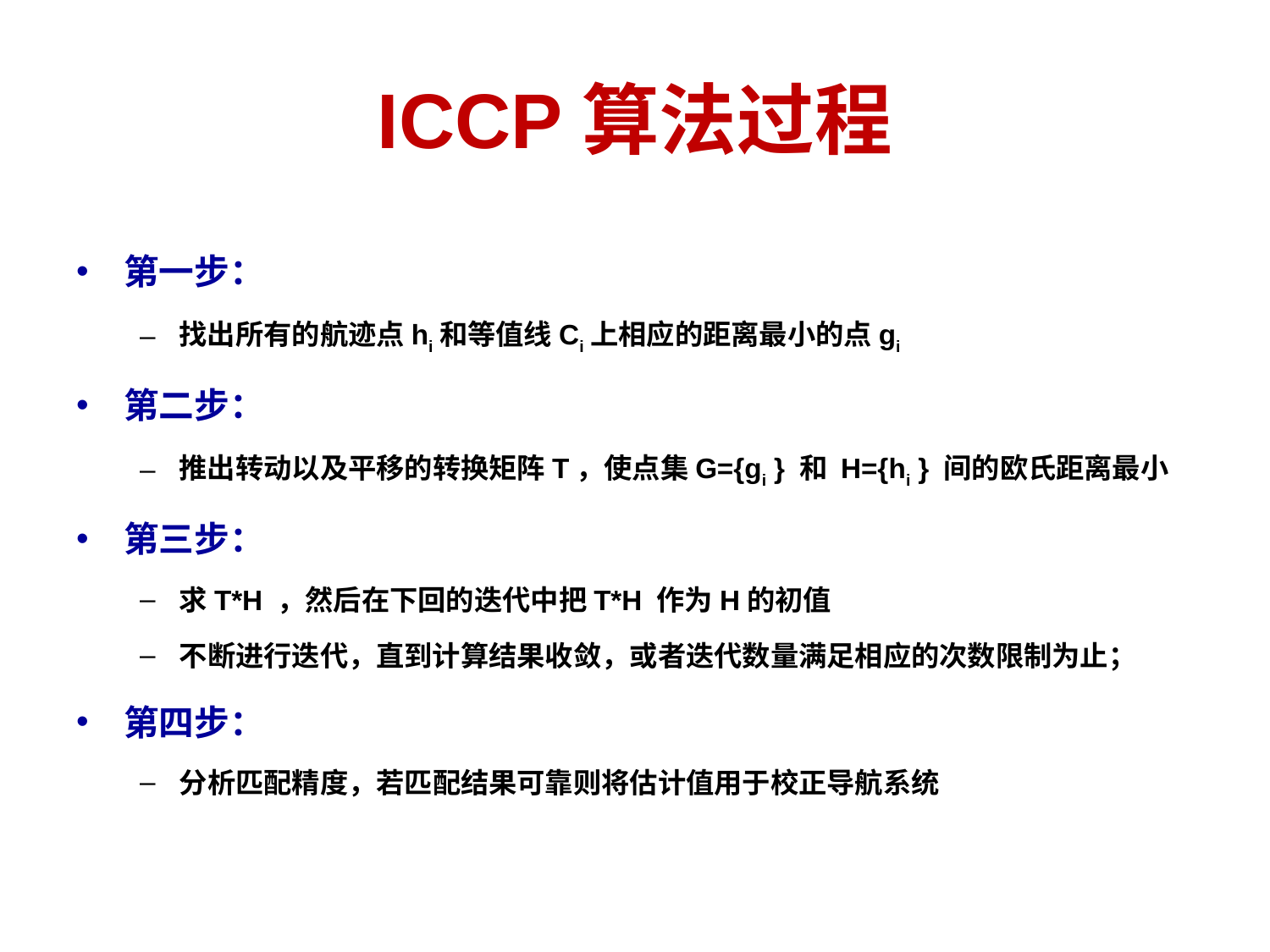

# ICCP算法过程
第一步：
找出所有的航迹点hi和等值线Ci上相应的距离最小的点gi
第二步：
推出转动以及平移的转换矩阵T，使点集G={gi } 和 H={hi } 间的欧氏距离最小
第三步：
求T*H ，然后在下回的迭代中把T*H 作为H的初值
不断进行迭代，直到计算结果收敛，或者迭代数量满足相应的次数限制为止；
第四步：
分析匹配精度，若匹配结果可靠则将估计值用于校正导航系统